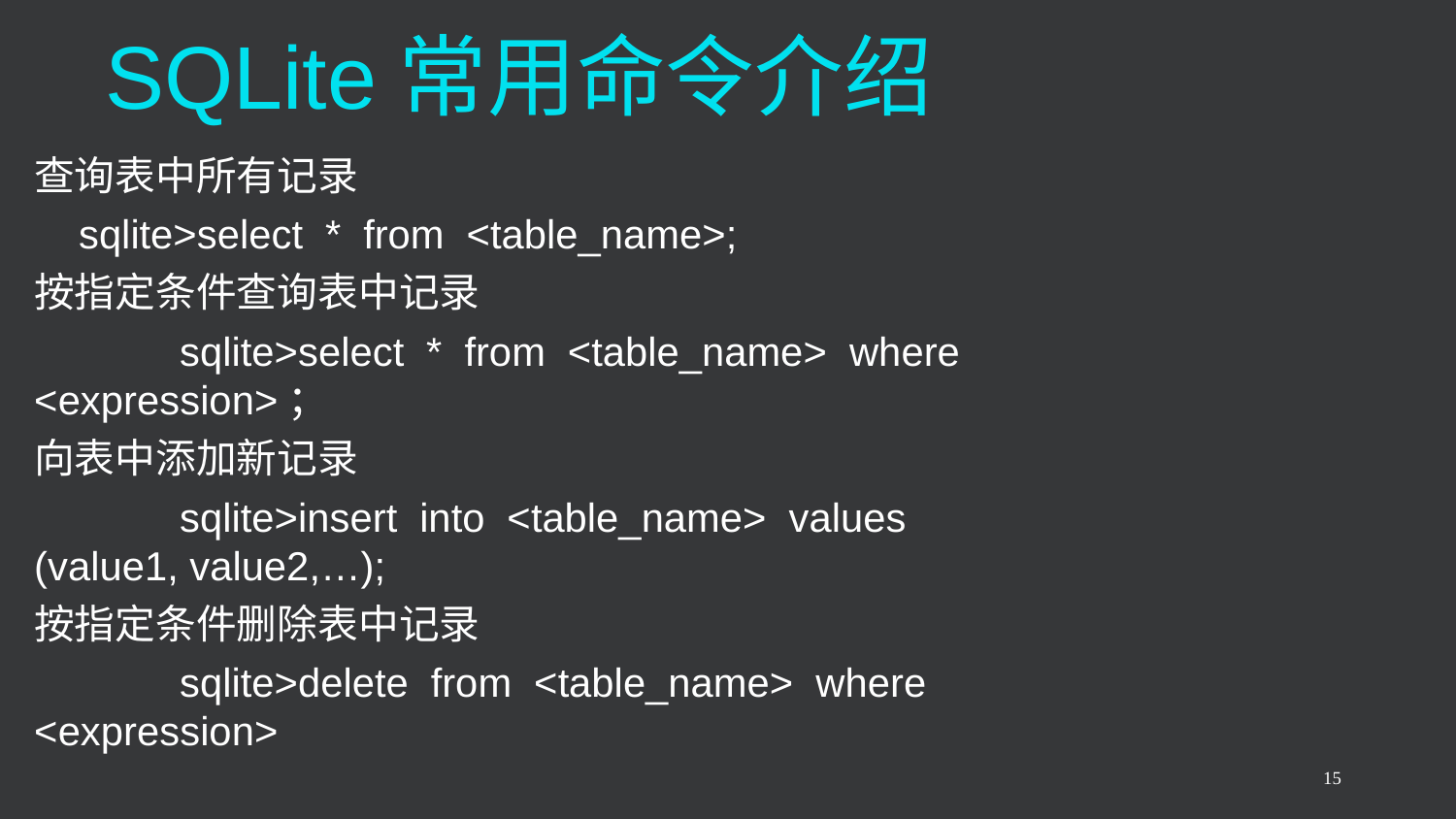

# SQLite常用命令介绍
查询表中所有记录
    sqlite>select  *  from  <table_name>;
按指定条件查询表中记录
  	sqlite>select  *  from  <table_name>  where  <expression>；
向表中添加新记录
	sqlite>insert  into  <table_name>  values (value1, value2,…);
按指定条件删除表中记录
	sqlite>delete  from  <table_name>  where  <expression>

15